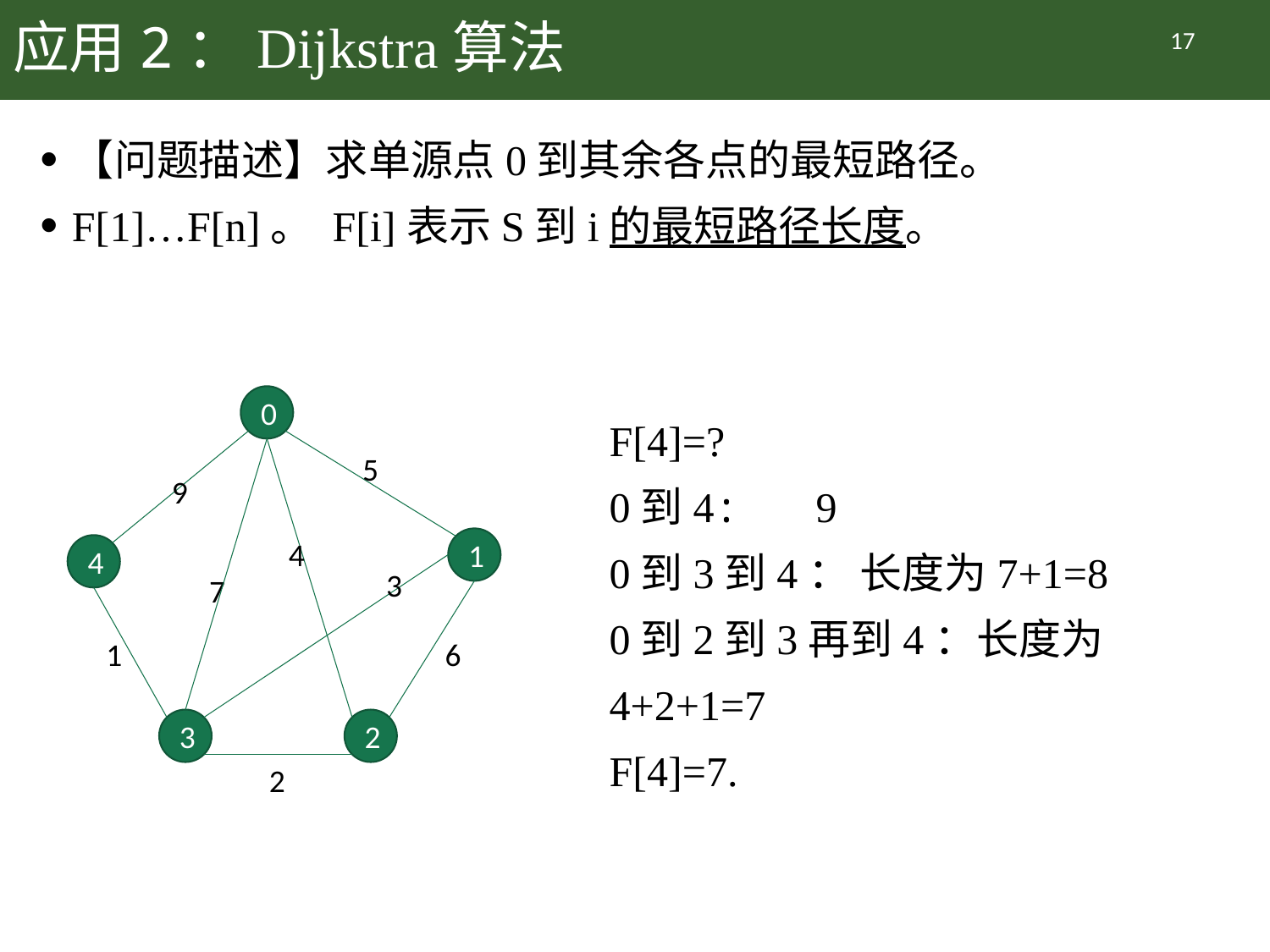

# 应用2：Dijkstra算法
17
【问题描述】求单源点0到其余各点的最短路径。
F[1]…F[n]。 F[i]表示S到i的最短路径长度。
0
5
9
1
4
4
3
7
1
6
3
2
2
F[4]=?
0到4:   9
0到3到4： 长度为7+1=8
0到2到3再到4：长度为4+2+1=7
F[4]=7.